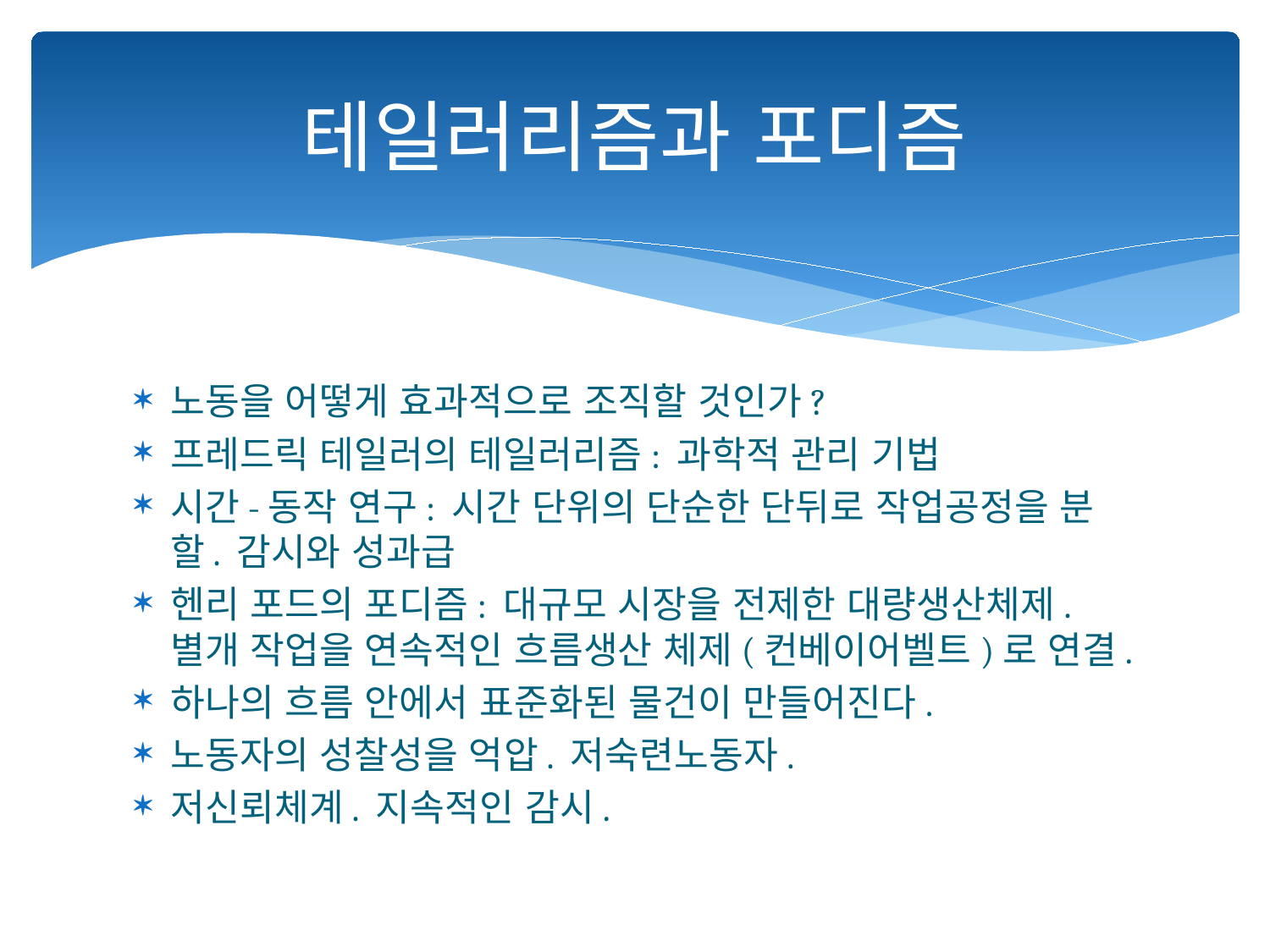

# 테일러리즘과 포디즘
노동을 어떻게 효과적으로 조직할 것인가?
프레드릭 테일러의 테일러리즘: 과학적 관리 기법
시간-동작 연구: 시간 단위의 단순한 단뒤로 작업공정을 분할. 감시와 성과급
헨리 포드의 포디즘: 대규모 시장을 전제한 대량생산체제. 별개 작업을 연속적인 흐름생산 체제(컨베이어벨트)로 연결.
하나의 흐름 안에서 표준화된 물건이 만들어진다.
노동자의 성찰성을 억압. 저숙련노동자.
저신뢰체계. 지속적인 감시.